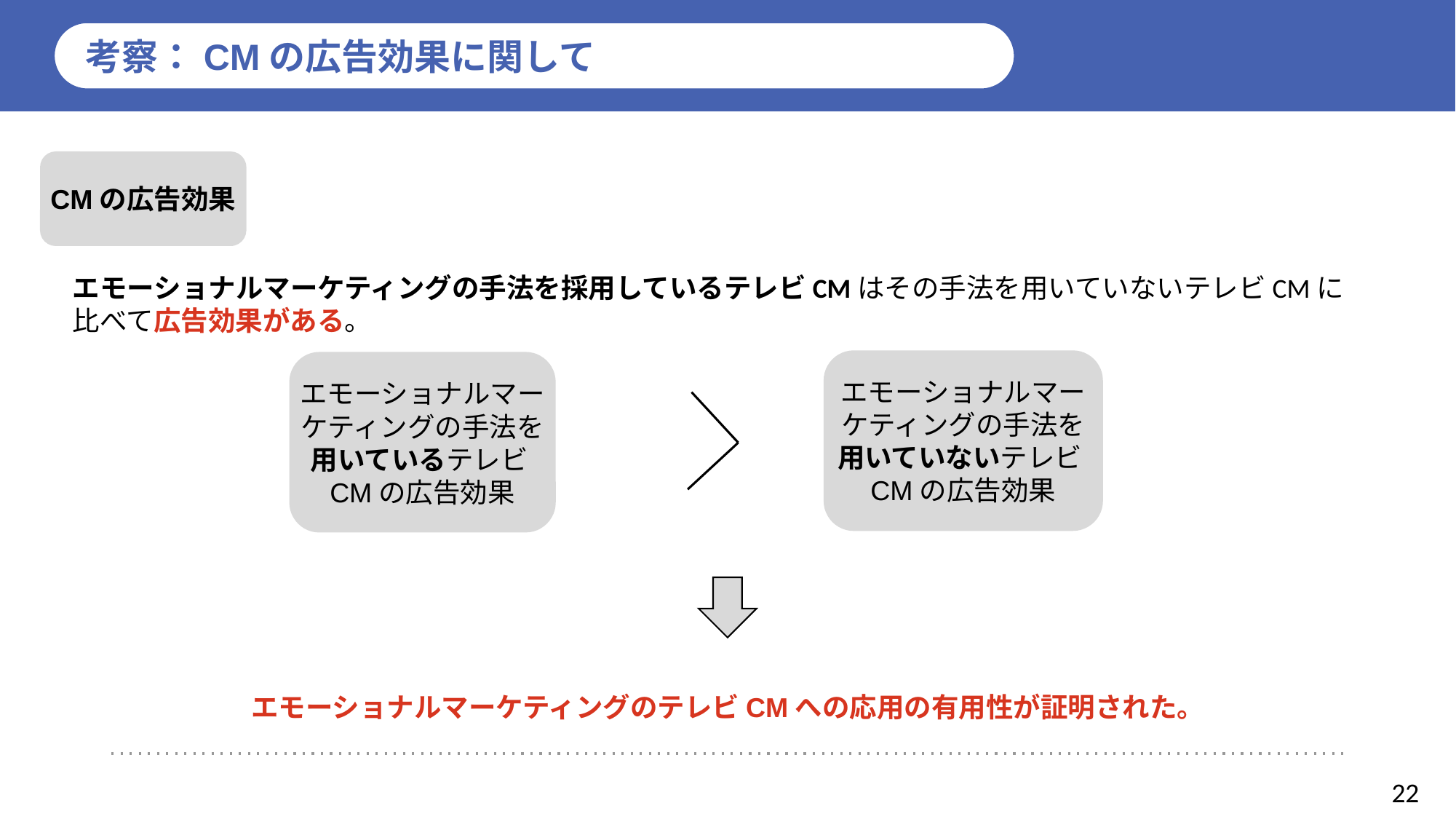

考察：CMの広告効果に関して
CMの広告効果
エモーショナルマーケティングの手法を採用しているテレビCMはその手法を用いていないテレビCMに比べて広告効果がある。
エモーショナルマーケティングの手法を用いていないテレビCMの広告効果
エモーショナルマーケティングの手法を用いているテレビCMの広告効果

エモーショナルマーケティングのテレビCMへの応用の有用性が証明された。
22